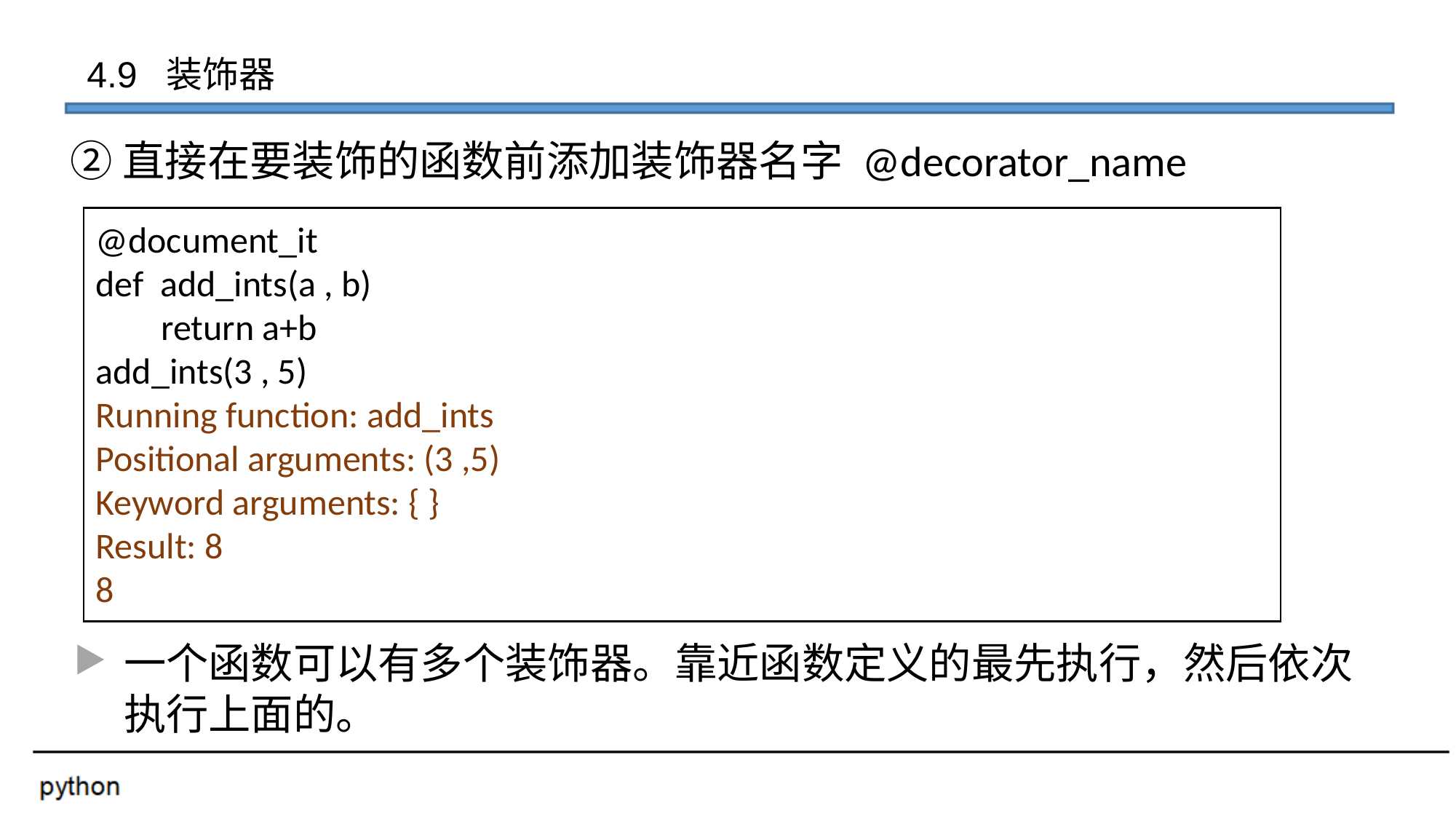

4.9  装饰器
②直接在要装饰的函数前添加装饰器名字 @decorator_name

@document_it
def  add_ints(a , b)
        return a+b
add_ints(3 , 5)
Running function: add_ints
Positional arguments: (3 ,5)
Keyword arguments: { }
Result: 8
8
一个函数可以有多个装饰器。靠近函数定义的最先执行，然后依次执行上面的。

55